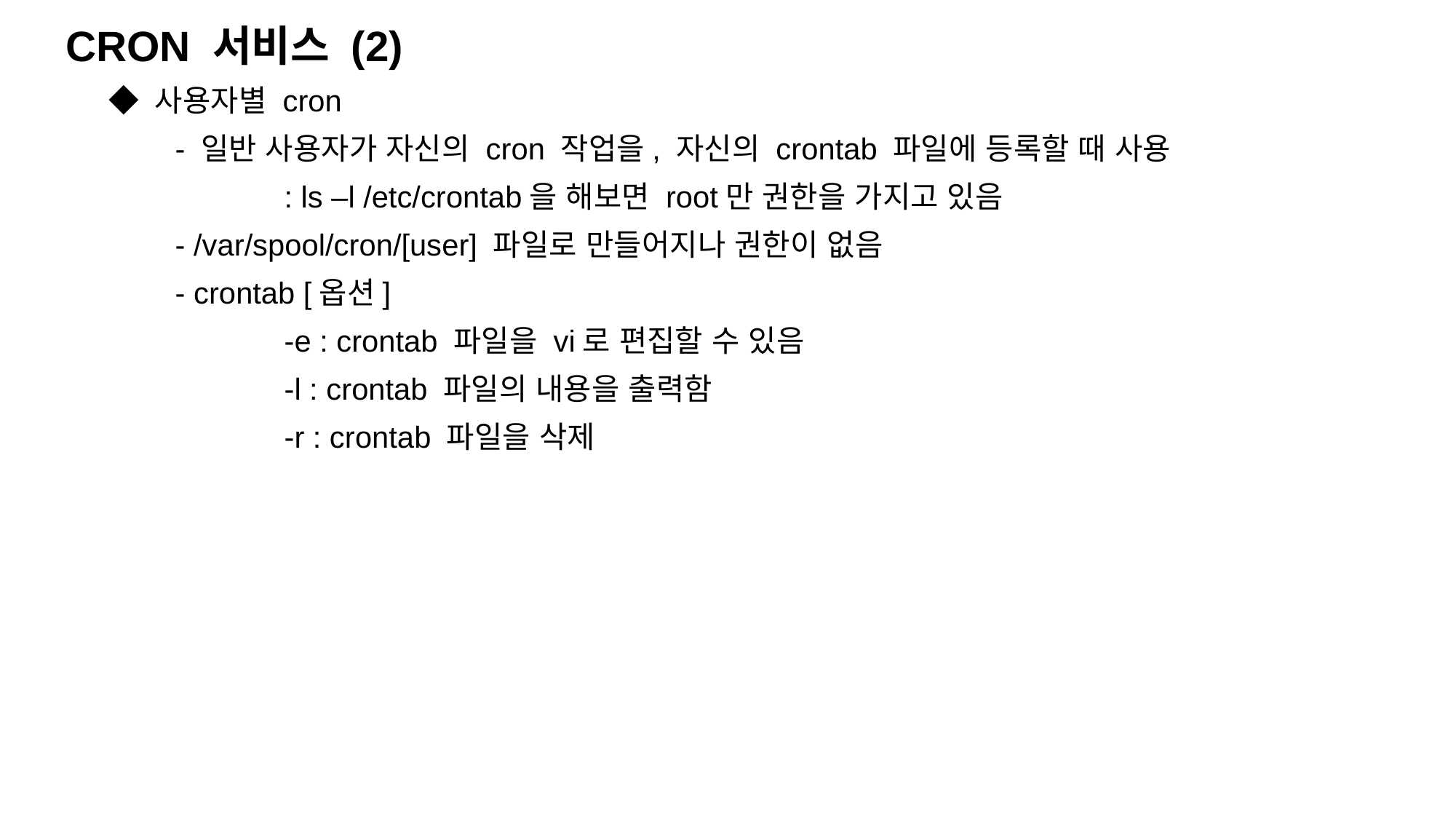

CRON 서비스 (2)
     ◆ 사용자별 cron
	- 일반 사용자가 자신의 cron 작업을, 자신의 crontab 파일에 등록할 때 사용
		: ls –l /etc/crontab을 해보면 root만 권한을 가지고 있음
	- /var/spool/cron/[user] 파일로 만들어지나 권한이 없음
	- crontab [옵션]
		-e : crontab 파일을 vi로 편집할 수 있음
		-l : crontab 파일의 내용을 출력함
		-r : crontab 파일을 삭제